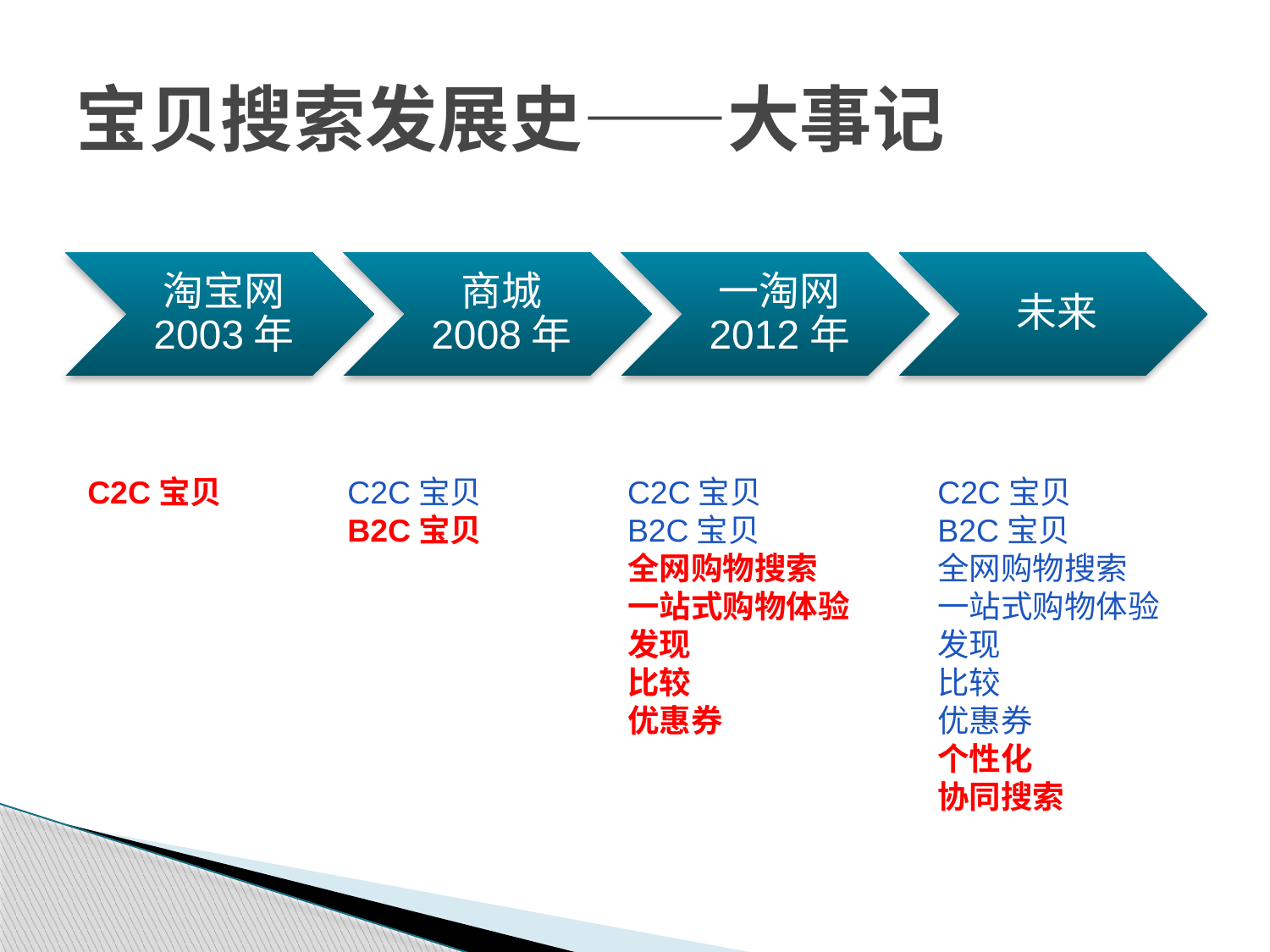

淘宝网 2003年
商城 2008年
一淘网 2012年
未来
# 宝贝搜索发展史——大事记
C2C宝贝
C2C宝贝
B2C宝贝
C2C宝贝
B2C宝贝
全网购物搜索
一站式购物体验
发现
比较
优惠券
C2C宝贝
B2C宝贝
全网购物搜索
一站式购物体验
发现
比较
优惠券
个性化
协同搜索